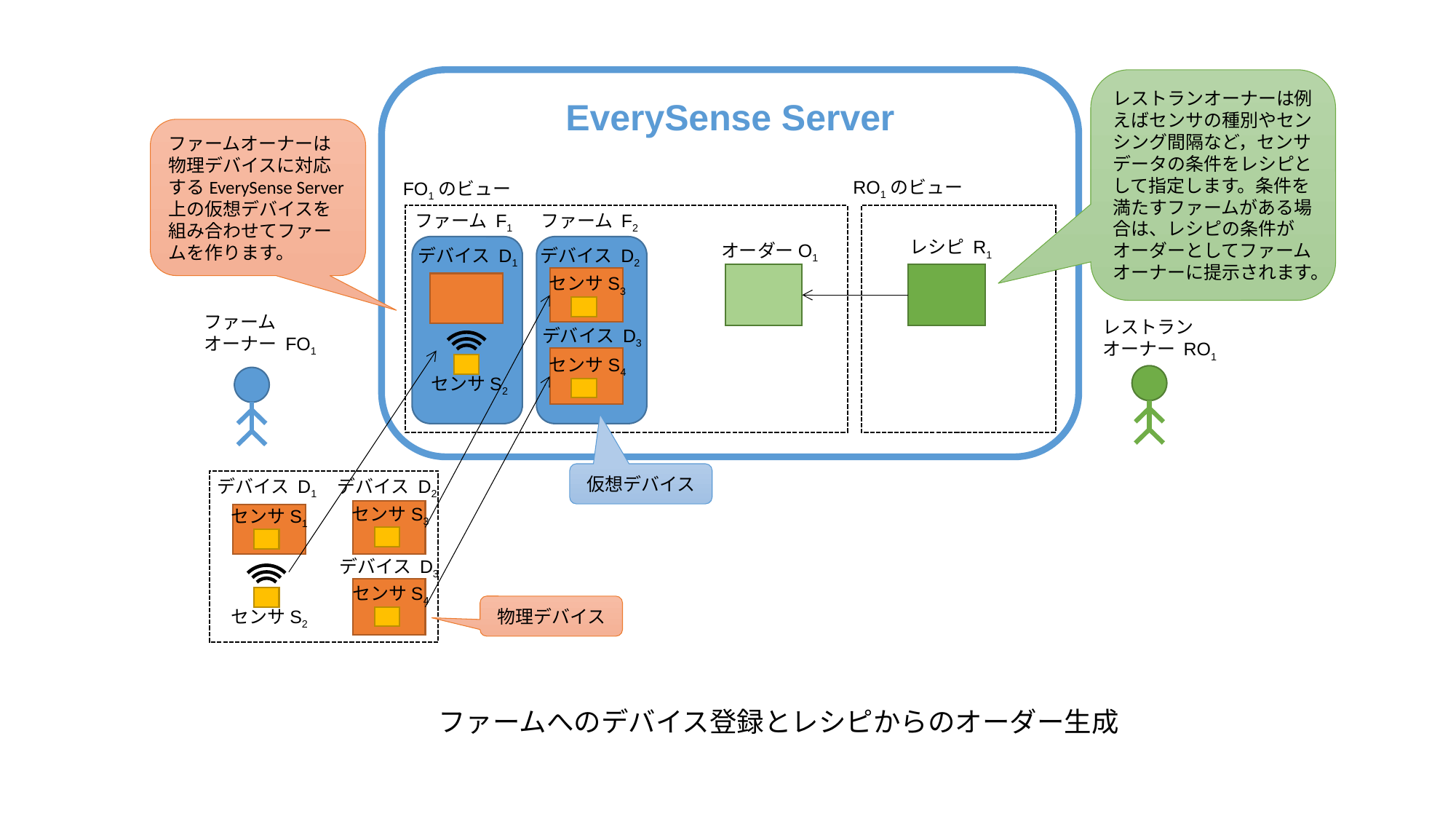

EverySense Server
レストランオーナーは例えばセンサの種別やセンシング間隔など，センサデータの条件をレシピとして指定します。条件を満たすファームがある場合は、レシピの条件がオーダーとしてファームオーナーに提示されます。
ファームオーナーは物理デバイスに対応するEverySense Server上の仮想デバイスを組み合わせてファームを作ります。
RO1のビュー
FO1のビュー
ファーム F2
ファーム F1

レシピ R1
オーダーO1

デバイス D2
デバイス D1

センサS3

ファーム
オーナー FO1
レストラン
オーナー RO1
デバイス D3

センサS4

センサS2

仮想デバイス
デバイス D2
デバイス D1

センサS3
センサS1

デバイス D3

センサS4

物理デバイス
センサS2

ファームへのデバイス登録とレシピからのオーダー生成